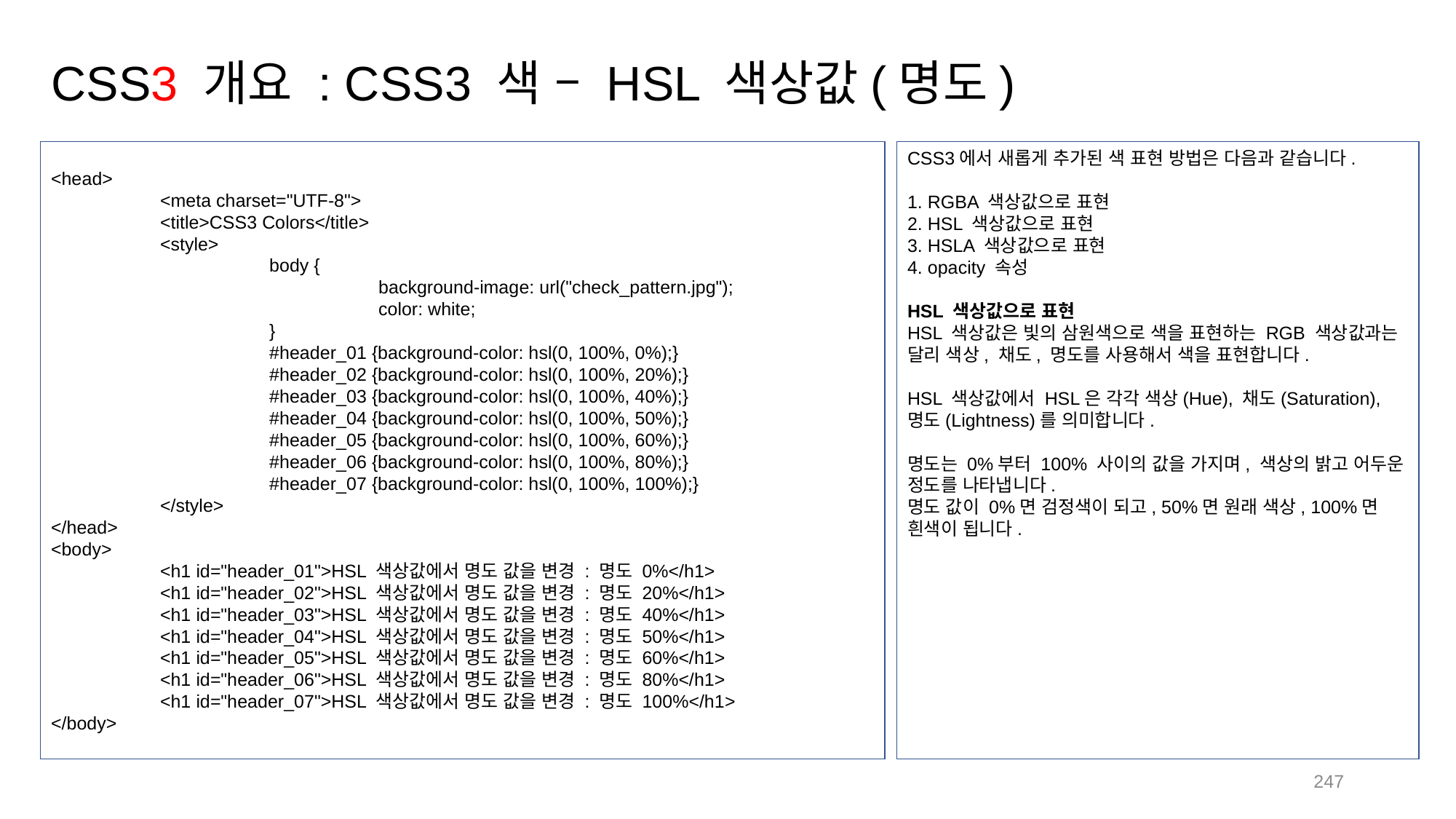

# CSS3 개요 : CSS3 색 – HSL 색상값(명도)
<head>
	<meta charset="UTF-8">
	<title>CSS3 Colors</title>
	<style>
		body {
			background-image: url("check_pattern.jpg");
			color: white;
		}
		#header_01 {background-color: hsl(0, 100%, 0%);}
		#header_02 {background-color: hsl(0, 100%, 20%);}
		#header_03 {background-color: hsl(0, 100%, 40%);}
		#header_04 {background-color: hsl(0, 100%, 50%);}
		#header_05 {background-color: hsl(0, 100%, 60%);}
		#header_06 {background-color: hsl(0, 100%, 80%);}
		#header_07 {background-color: hsl(0, 100%, 100%);}
	</style>
</head>
<body>
	<h1 id="header_01">HSL 색상값에서 명도 값을 변경 : 명도 0%</h1>
	<h1 id="header_02">HSL 색상값에서 명도 값을 변경 : 명도 20%</h1>
	<h1 id="header_03">HSL 색상값에서 명도 값을 변경 : 명도 40%</h1>
	<h1 id="header_04">HSL 색상값에서 명도 값을 변경 : 명도 50%</h1>
	<h1 id="header_05">HSL 색상값에서 명도 값을 변경 : 명도 60%</h1>
	<h1 id="header_06">HSL 색상값에서 명도 값을 변경 : 명도 80%</h1>
	<h1 id="header_07">HSL 색상값에서 명도 값을 변경 : 명도 100%</h1>
</body>
CSS3에서 새롭게 추가된 색 표현 방법은 다음과 같습니다.

1. RGBA 색상값으로 표현
2. HSL 색상값으로 표현
3. HSLA 색상값으로 표현
4. opacity 속성

HSL 색상값으로 표현
HSL 색상값은 빛의 삼원색으로 색을 표현하는 RGB 색상값과는 달리 색상, 채도, 명도를 사용해서 색을 표현합니다.

HSL 색상값에서 HSL은 각각 색상(Hue), 채도(Saturation), 명도(Lightness)를 의미합니다.

명도는 0%부터 100% 사이의 값을 가지며, 색상의 밝고 어두운 정도를 나타냅니다.
명도 값이 0%면 검정색이 되고, 50%면 원래 색상, 100%면 흰색이 됩니다.

247